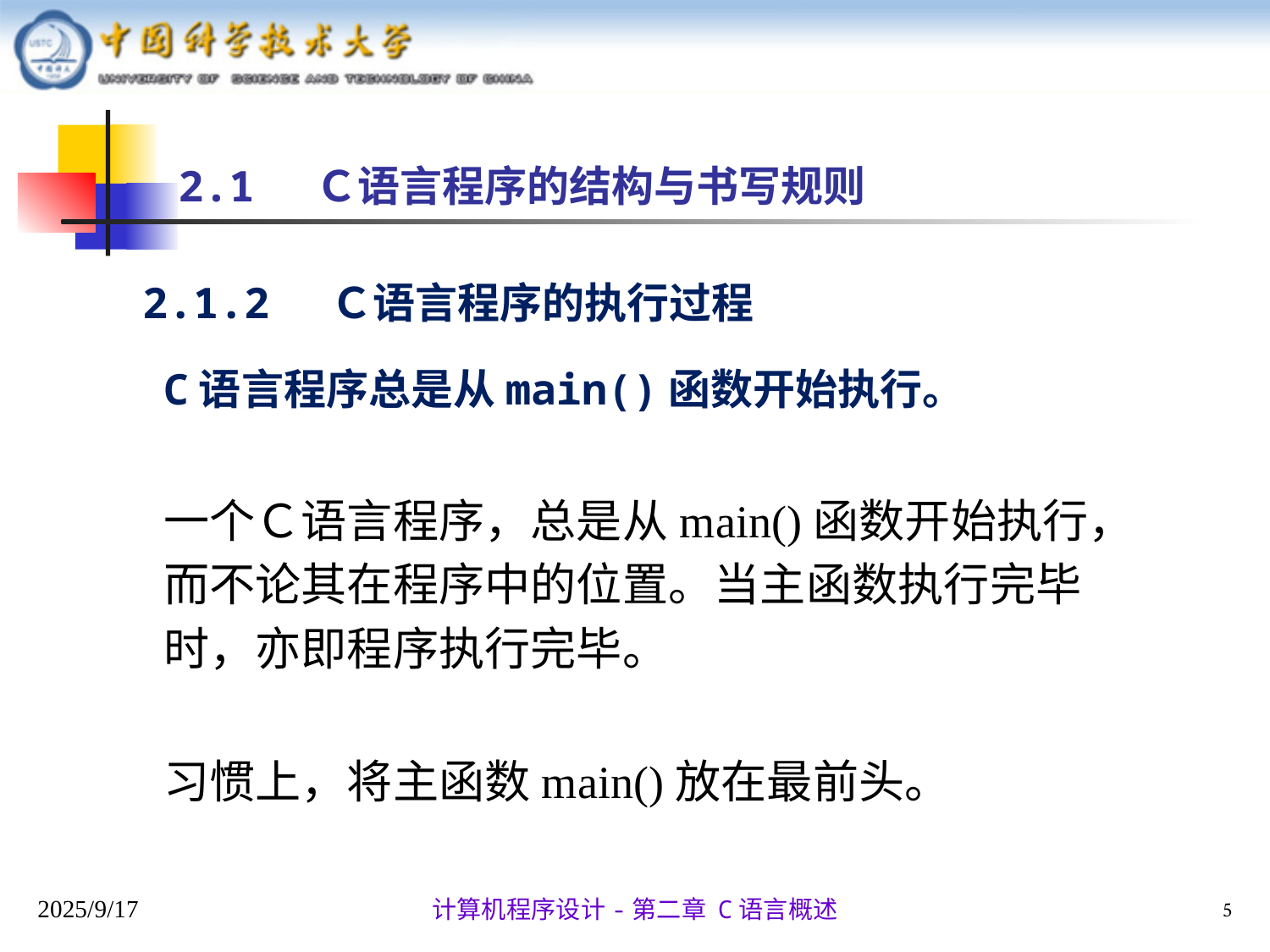

# 2.1  Ｃ语言程序的结构与书写规则
2.1.2  Ｃ语言程序的执行过程
C语言程序总是从main()函数开始执行。

一个Ｃ语言程序，总是从main()函数开始执行，
而不论其在程序中的位置。当主函数执行完毕
时，亦即程序执行完毕。

习惯上，将主函数main()放在最前头。
2025/9/17
5
计算机程序设计-第二章 C语言概述